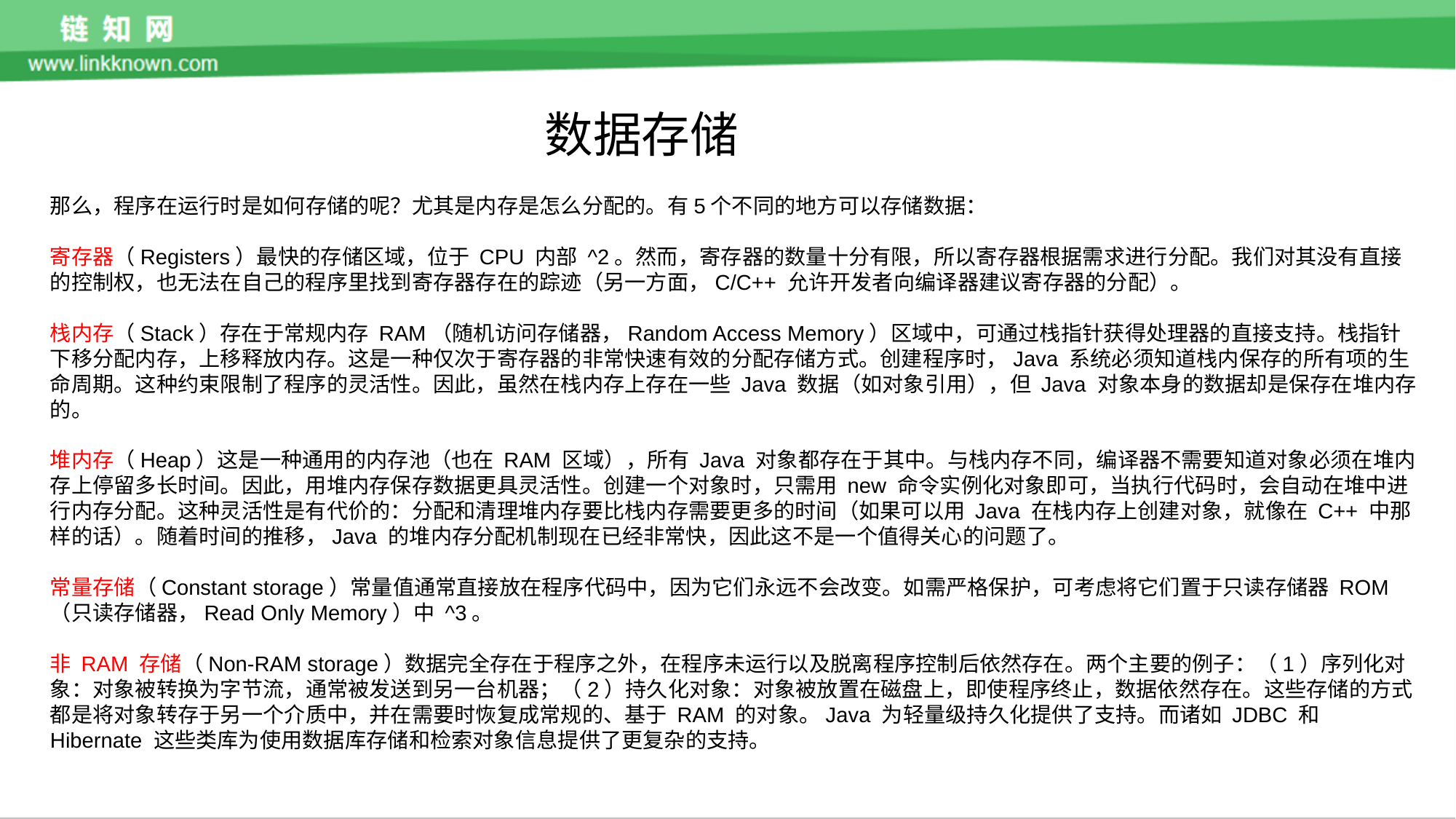

数据存储
那么，程序在运行时是如何存储的呢？尤其是内存是怎么分配的。有5个不同的地方可以存储数据：

寄存器（Registers）最快的存储区域，位于 CPU 内部 ^2。然而，寄存器的数量十分有限，所以寄存器根据需求进行分配。我们对其没有直接的控制权，也无法在自己的程序里找到寄存器存在的踪迹（另一方面，C/C++ 允许开发者向编译器建议寄存器的分配）。

栈内存（Stack）存在于常规内存 RAM（随机访问存储器，Random Access Memory）区域中，可通过栈指针获得处理器的直接支持。栈指针下移分配内存，上移释放内存。这是一种仅次于寄存器的非常快速有效的分配存储方式。创建程序时，Java 系统必须知道栈内保存的所有项的生命周期。这种约束限制了程序的灵活性。因此，虽然在栈内存上存在一些 Java 数据（如对象引用），但 Java 对象本身的数据却是保存在堆内存的。

堆内存（Heap）这是一种通用的内存池（也在 RAM 区域），所有 Java 对象都存在于其中。与栈内存不同，编译器不需要知道对象必须在堆内存上停留多长时间。因此，用堆内存保存数据更具灵活性。创建一个对象时，只需用 new 命令实例化对象即可，当执行代码时，会自动在堆中进行内存分配。这种灵活性是有代价的：分配和清理堆内存要比栈内存需要更多的时间（如果可以用 Java 在栈内存上创建对象，就像在 C++ 中那样的话）。随着时间的推移，Java 的堆内存分配机制现在已经非常快，因此这不是一个值得关心的问题了。

常量存储（Constant storage）常量值通常直接放在程序代码中，因为它们永远不会改变。如需严格保护，可考虑将它们置于只读存储器 ROM （只读存储器，Read Only Memory）中 ^3。

非 RAM 存储（Non-RAM storage）数据完全存在于程序之外，在程序未运行以及脱离程序控制后依然存在。两个主要的例子：（1）序列化对象：对象被转换为字节流，通常被发送到另一台机器；（2）持久化对象：对象被放置在磁盘上，即使程序终止，数据依然存在。这些存储的方式都是将对象转存于另一个介质中，并在需要时恢复成常规的、基于 RAM 的对象。Java 为轻量级持久化提供了支持。而诸如 JDBC 和 Hibernate 这些类库为使用数据库存储和检索对象信息提供了更复杂的支持。